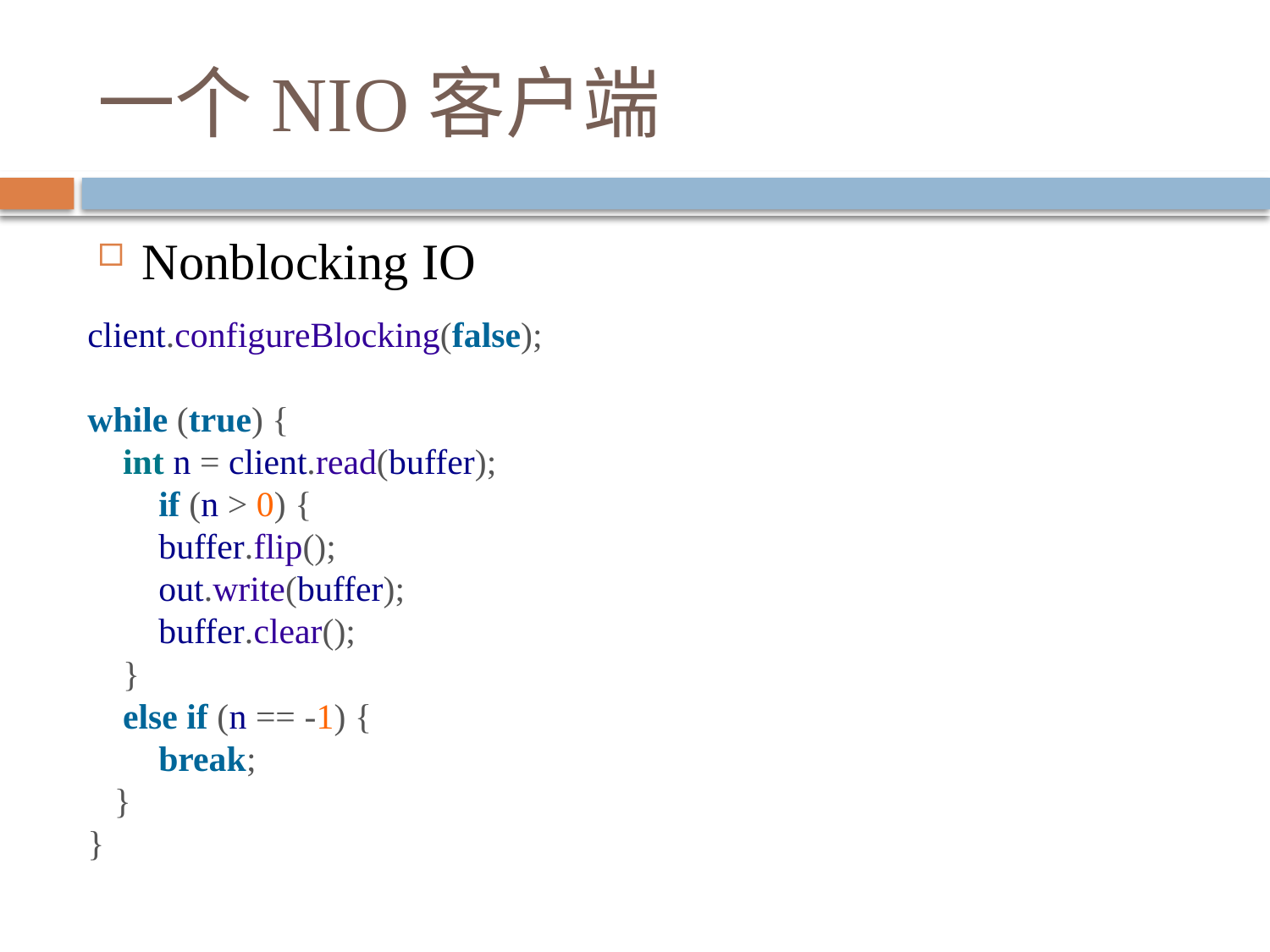

# 一个NIO客户端
Nonblocking IO

client.configureBlocking(false);

while (true) {
    int n = client.read(buffer);
        if (n > 0) {
        buffer.flip();
        out.write(buffer);
        buffer.clear();
    }
    else if (n == -1) {
        break;
   }
}